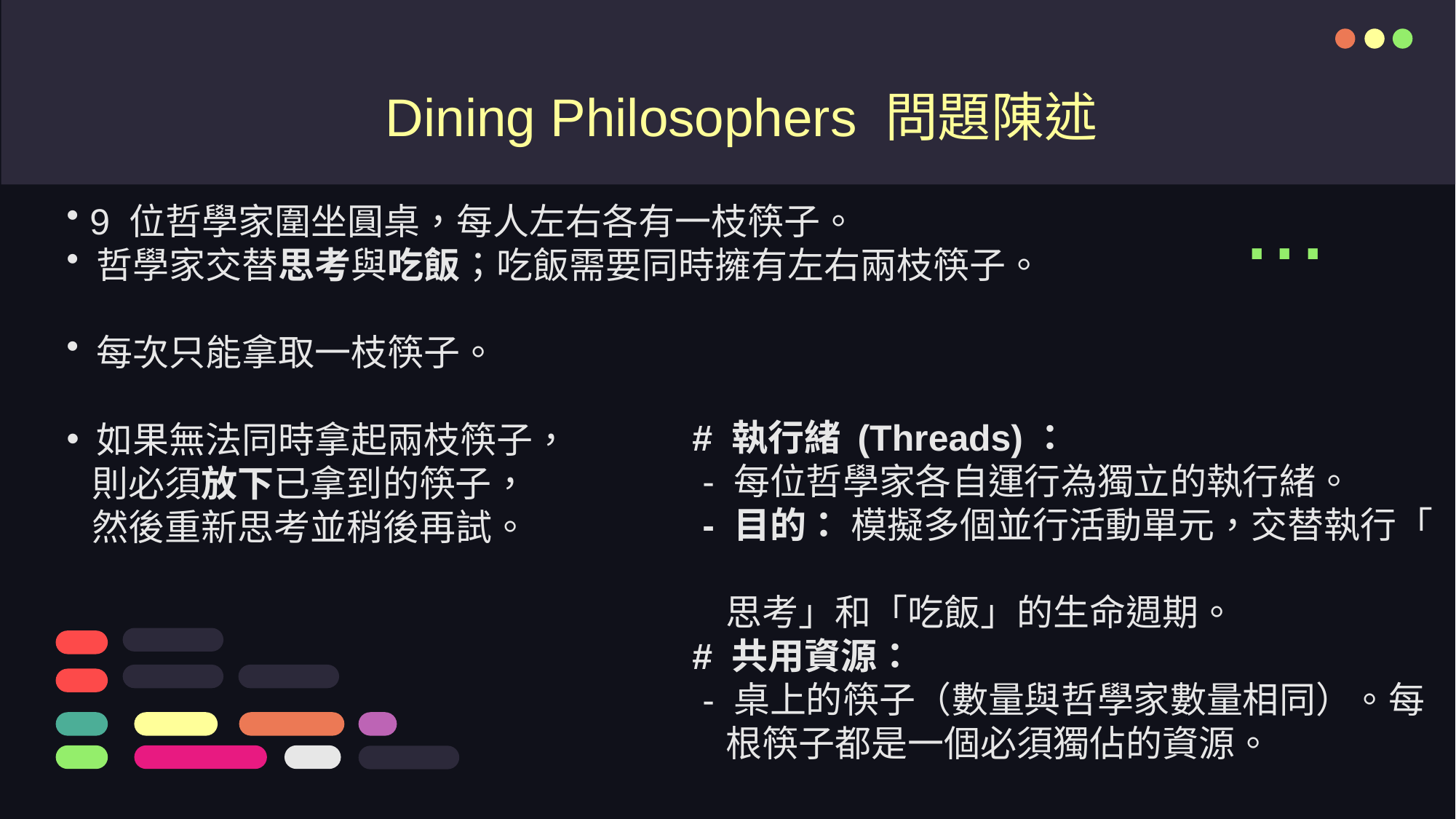

# Dining Philosophers 問題陳述

 9 位哲學家圍坐圓桌，每人左右各有一枝筷子。
 哲學家交替思考與吃飯；吃飯需要同時擁有左右兩枝筷子。

 每次只能拿取一枝筷子。

 如果無法同時拿起兩枝筷子，
  則必須放下已拿到的筷子，
  然後重新思考並稍後再試。
...
# 執行緒 (Threads)：
 - 每位哲學家各自運行為獨立的執行緒。
 - 目的： 模擬多個並行活動單元，交替執行「
   思考」和「吃飯」的生命週期。
# 共用資源：
 - 桌上的筷子（數量與哲學家數量相同）。每
   根筷子都是一個必須獨佔的資源。